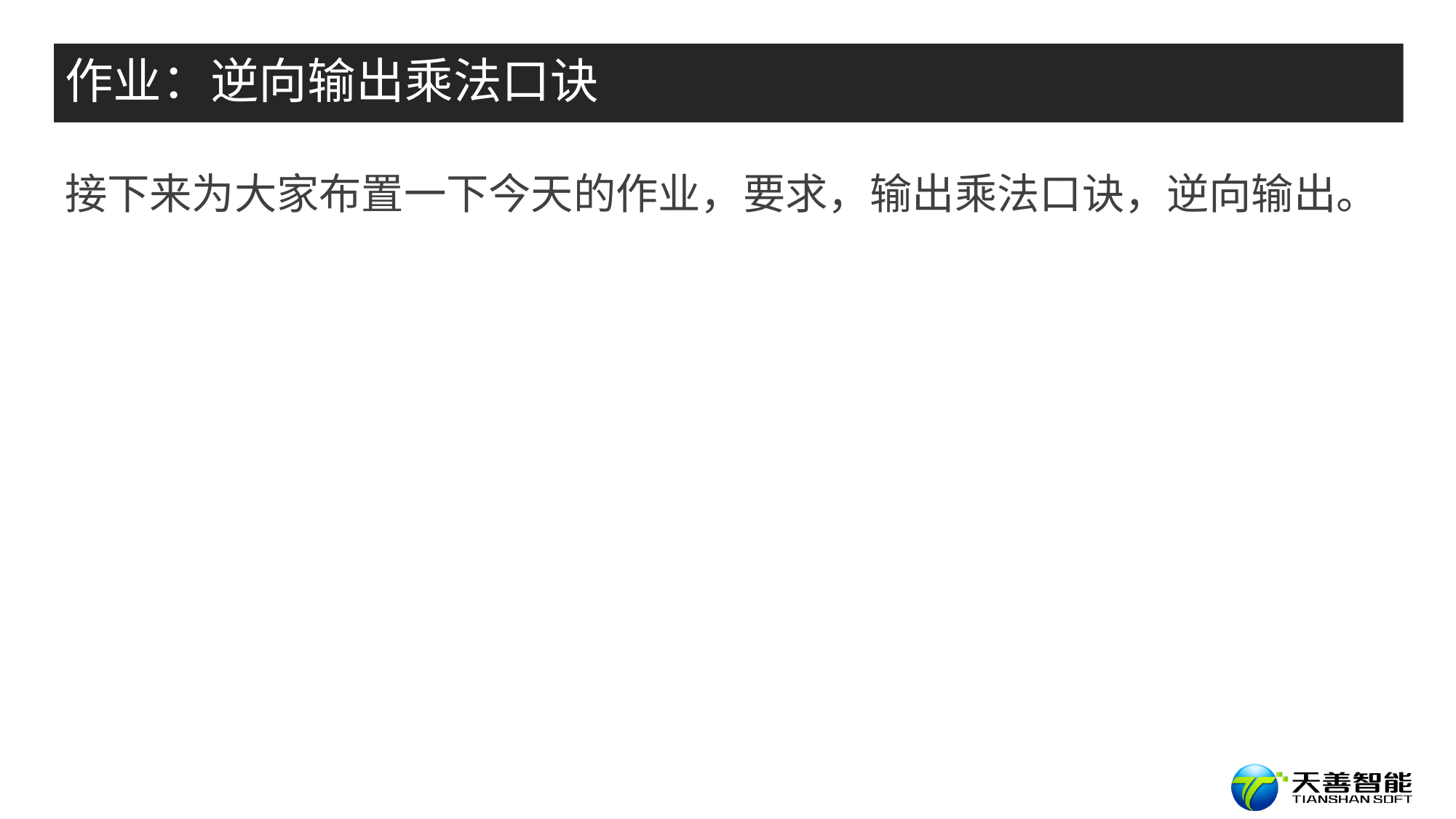

# 作业：逆向输出乘法口诀
接下来为大家布置一下今天的作业，要求，输出乘法口诀，逆向输出。